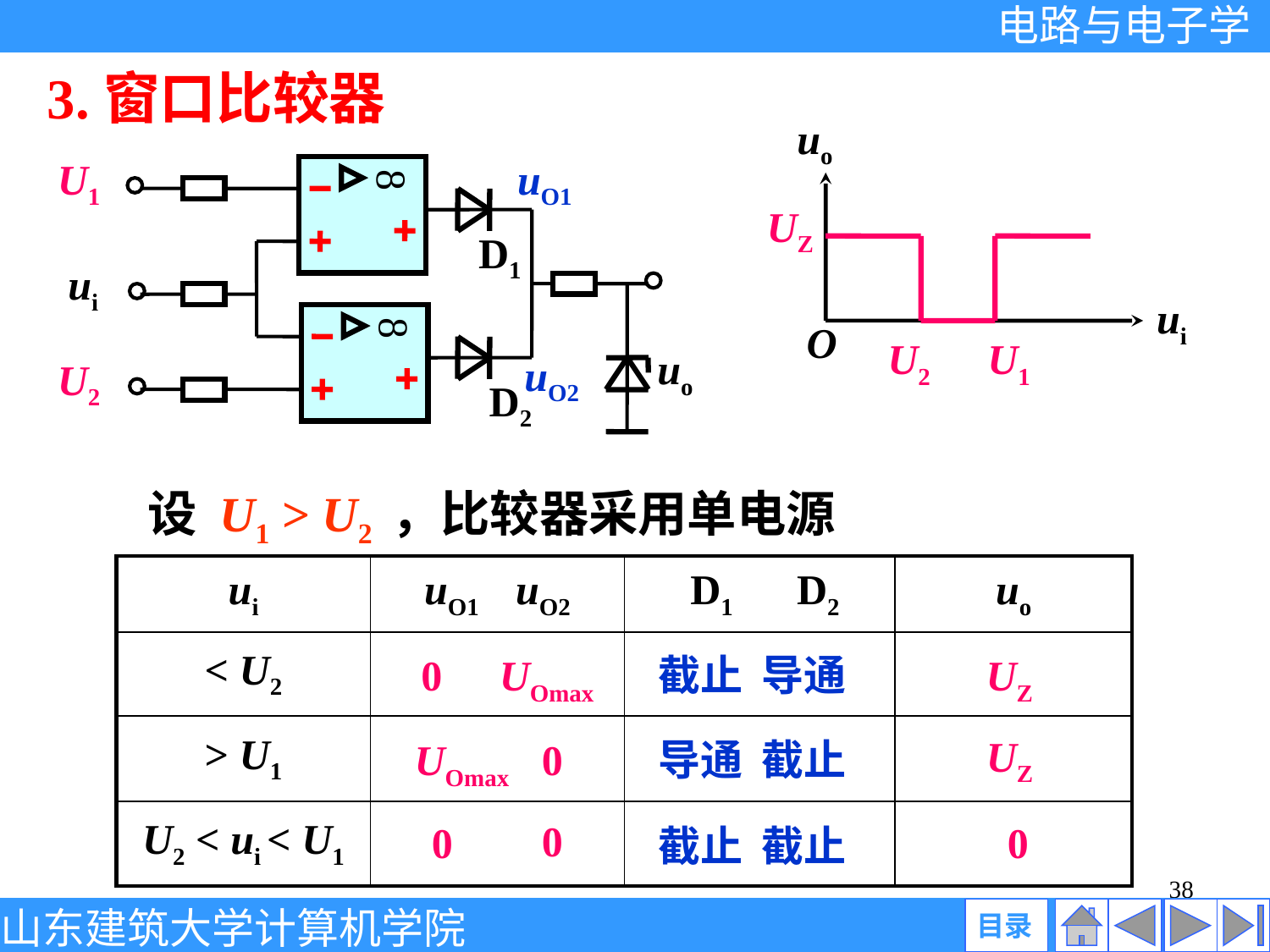

3.窗口比较器
uo

ui
O

U1
8

D1

ui

8

U2

D2

uO1
UZ

U2
U1
uo
uO2
设 U1 > U2 ，比较器采用单电源
| ui | uO1 uO2 | D1 D2 | uo |
| --- | --- | --- | --- |
| < U2 |  |  |  |
| > U1 |  |  |  |
| U2 < ui < U1 |  |  |  |
0
UOmax
截止  导通
UZ
UZ
UOmax
0
导通  截止
0
0
0
截止  截止